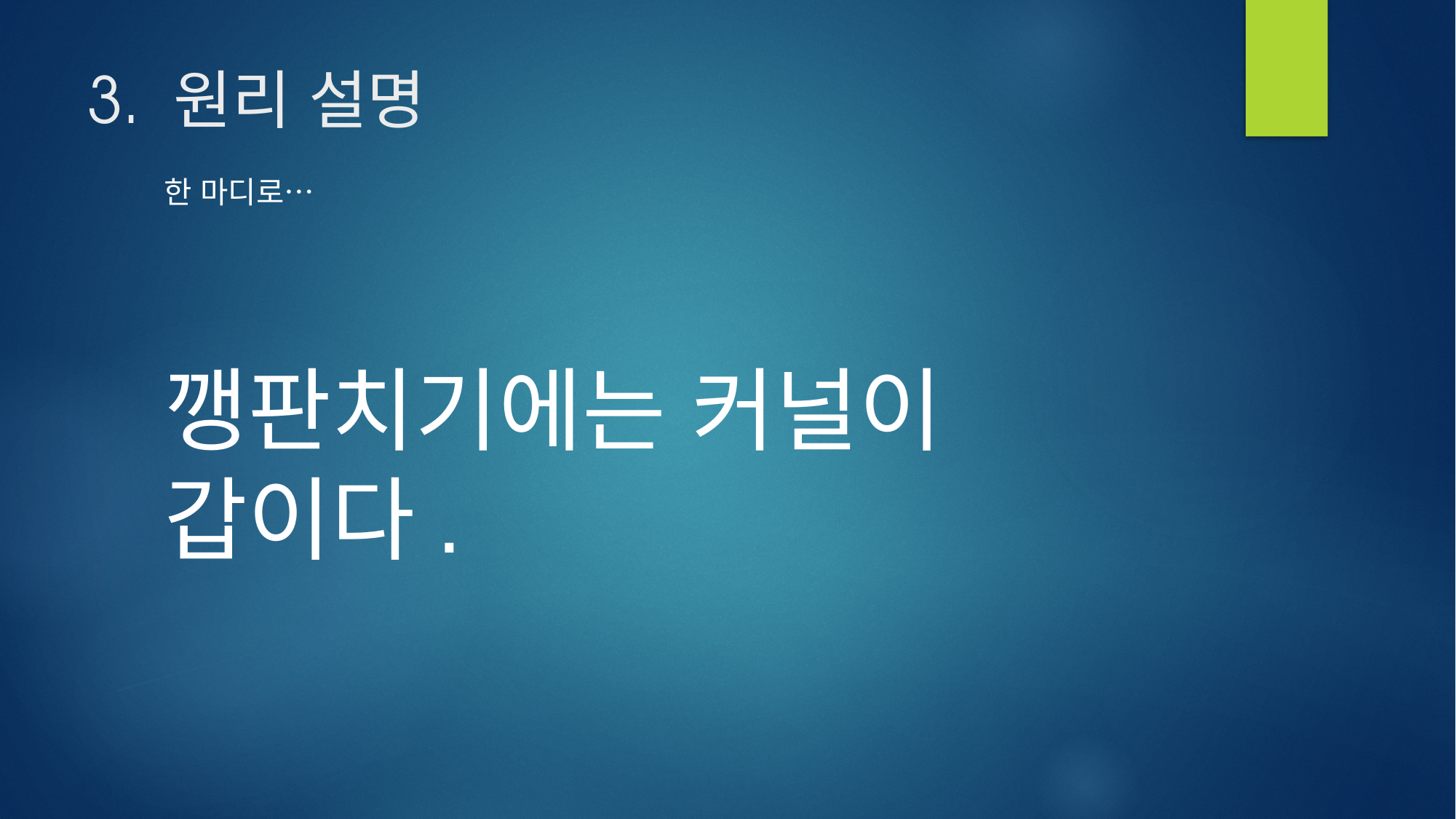

3. 원리 설명
한 마디로…

깽판치기에는 커널이 갑이다.